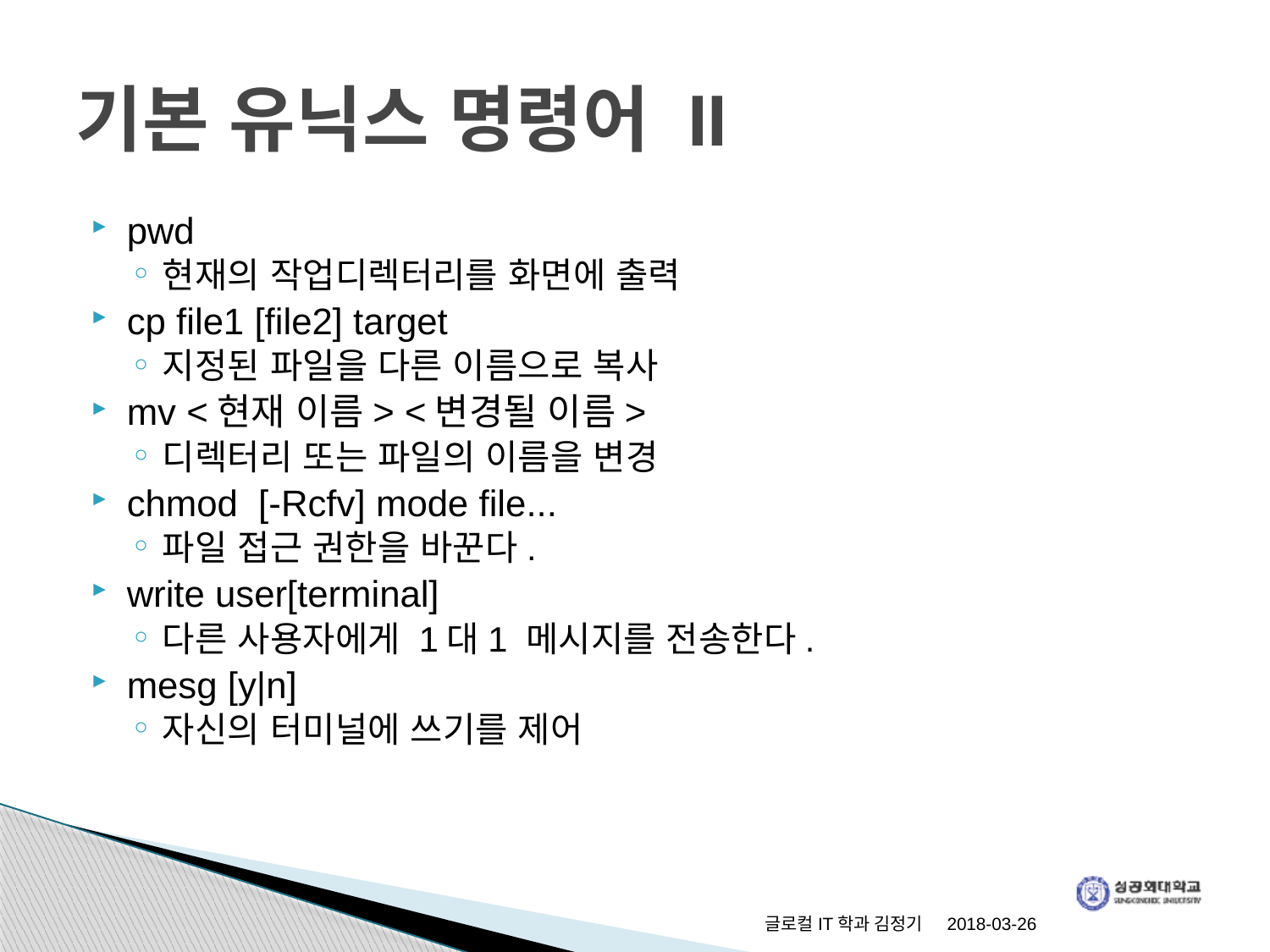

# 기본 유닉스 명령어 II
pwd
현재의 작업디렉터리를 화면에 출력
cp file1 [file2] target
지정된 파일을 다른 이름으로 복사
mv <현재 이름> <변경될 이름>
디렉터리 또는 파일의 이름을 변경
chmod  [-Rcfv] mode file...
파일 접근 권한을 바꾼다.
write user[terminal]
다른 사용자에게 1대1 메시지를 전송한다.
mesg [y|n]
자신의 터미널에 쓰기를 제어
글로컬IT학과 김정기
2018-03-26